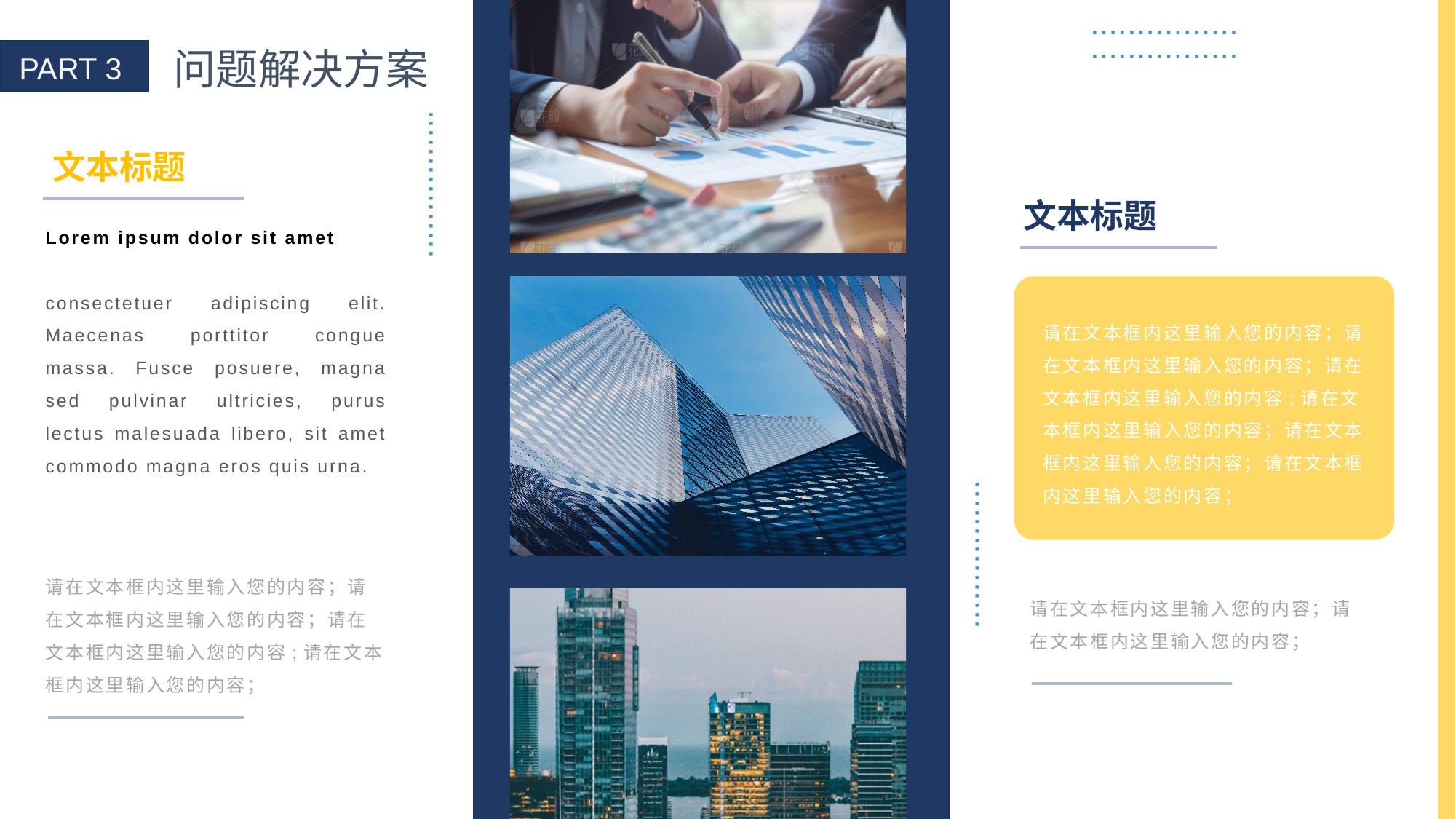

................
................
问题解决方案

PART 3
文本标题
文本标题
Lorem ipsum dolor sit amet

consectetuer adipiscing elit. Maecenas porttitor congue massa. Fusce posuere, magna sed pulvinar ultricies, purus lectus malesuada libero, sit amet commodo magna eros quis urna.
................

请在文本框内这里输入您的内容；请在文本框内这里输入您的内容；请在文本框内这里输入您的内容;请在文本框内这里输入您的内容；请在文本框内这里输入您的内容；请在文本框内这里输入您的内容；
请在文本框内这里输入您的内容；请在文本框内这里输入您的内容；请在文本框内这里输入您的内容;请在文本框内这里输入您的内容；
请在文本框内这里输入您的内容；请在文本框内这里输入您的内容；

................